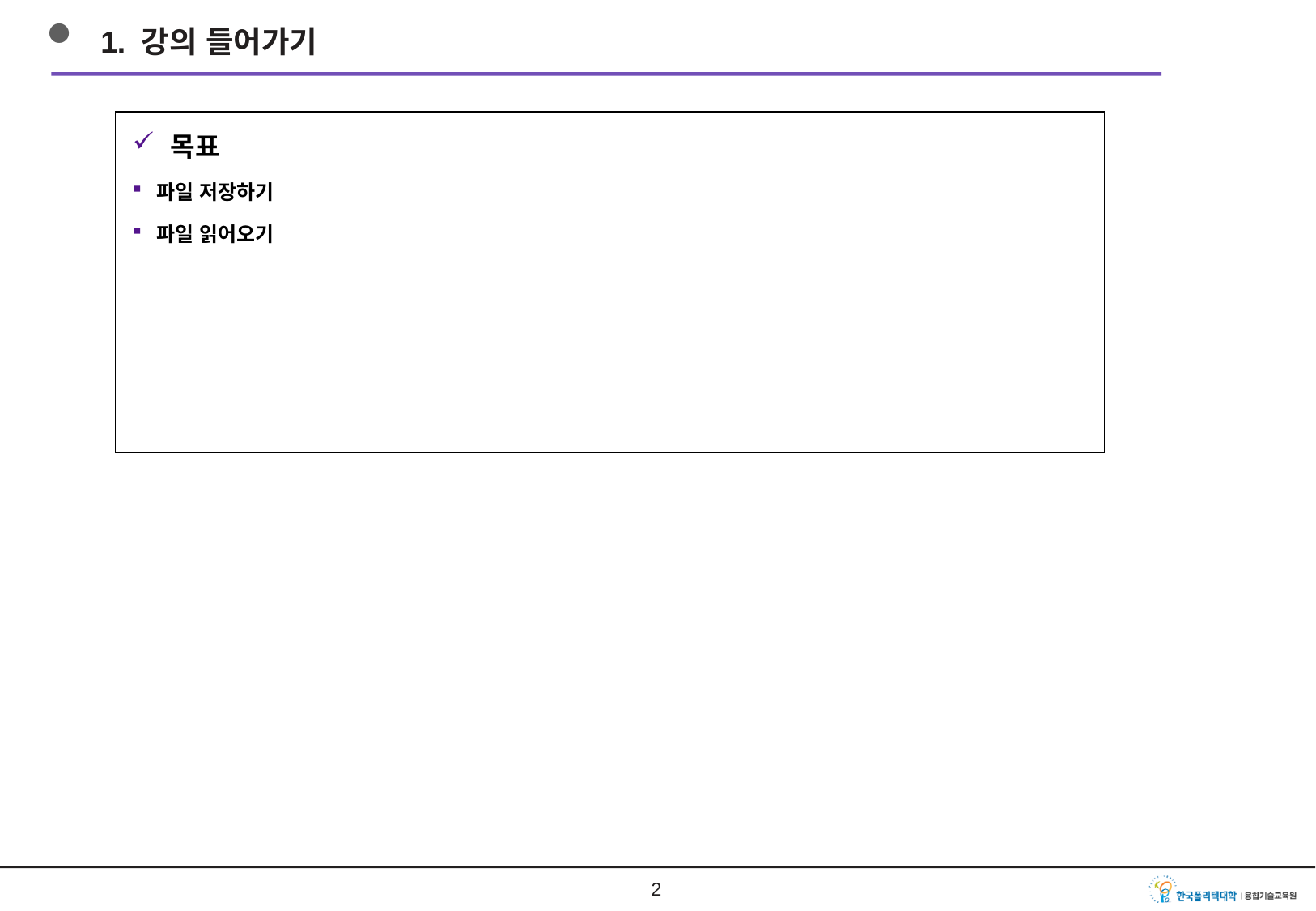

1. 강의 들어가기
목표
파일 저장하기
파일 읽어오기
2